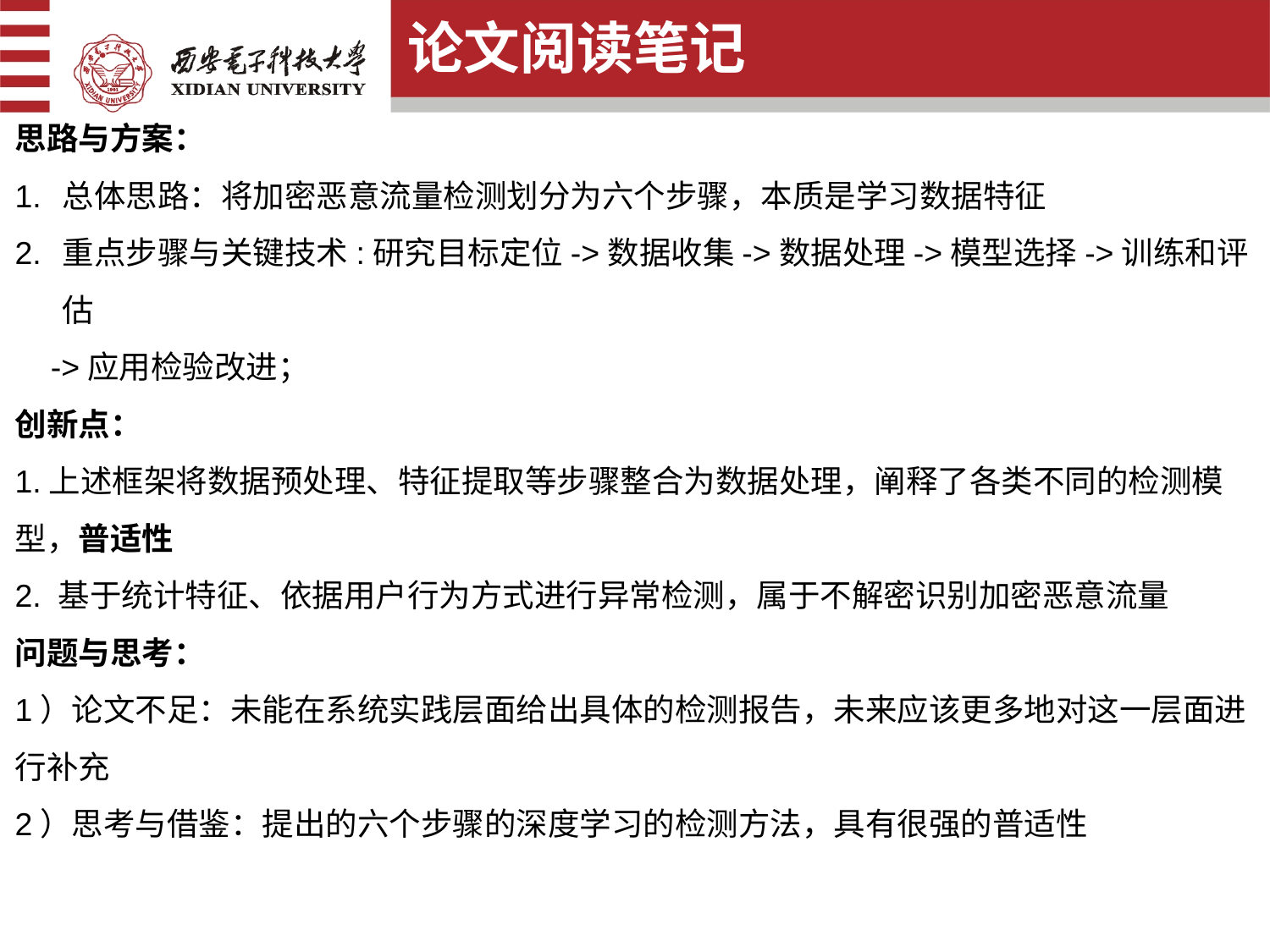

论文阅读笔记
思路与方案：
总体思路：将加密恶意流量检测划分为六个步骤，本质是学习数据特征
重点步骤与关键技术:研究目标定位->数据收集->数据处理->模型选择->训练和评估
    ->应用检验改进；
创新点：
1.上述框架将数据预处理、特征提取等步骤整合为数据处理，阐释了各类不同的检测模型，普适性
2. 基于统计特征、依据用户行为方式进行异常检测，属于不解密识别加密恶意流量
问题与思考：
1）论文不足：未能在系统实践层面给出具体的检测报告，未来应该更多地对这一层面进行补充
2）思考与借鉴：提出的六个步骤的深度学习的检测方法，具有很强的普适性